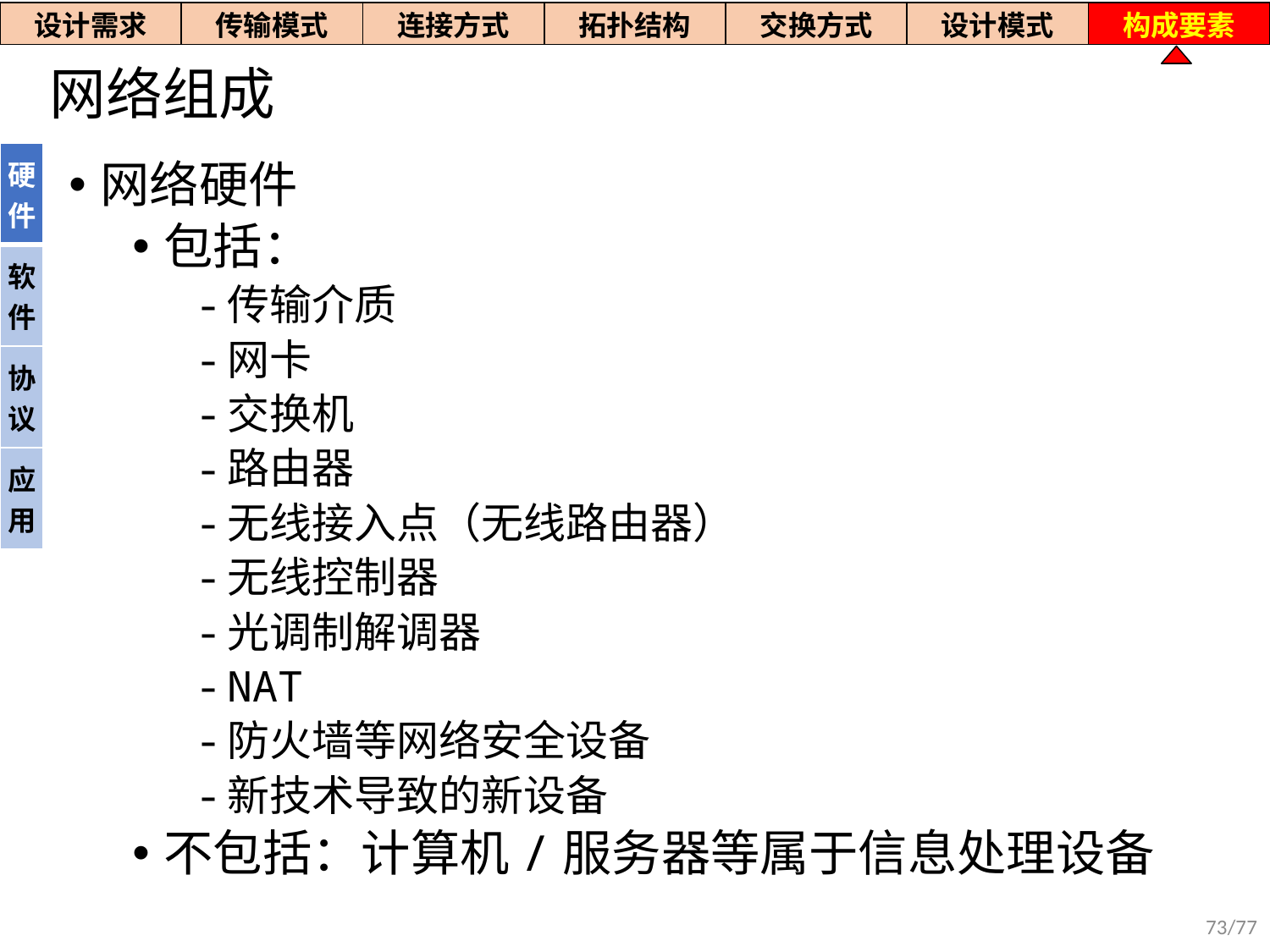

| 设计需求 | 传输模式 | 连接方式 | 拓扑结构 | 交换方式 | 设计模式 | 构成要素 |
| --- | --- | --- | --- | --- | --- | --- |

# 网络组成
| 硬件 |
| --- |
| 软件 |
| 协议 |
| 应用 |
网络硬件
包括：
传输介质
网卡
交换机
路由器
无线接入点（无线路由器）
无线控制器
光调制解调器
NAT
防火墙等网络安全设备
新技术导致的新设备
不包括：计算机/服务器等属于信息处理设备
73/77